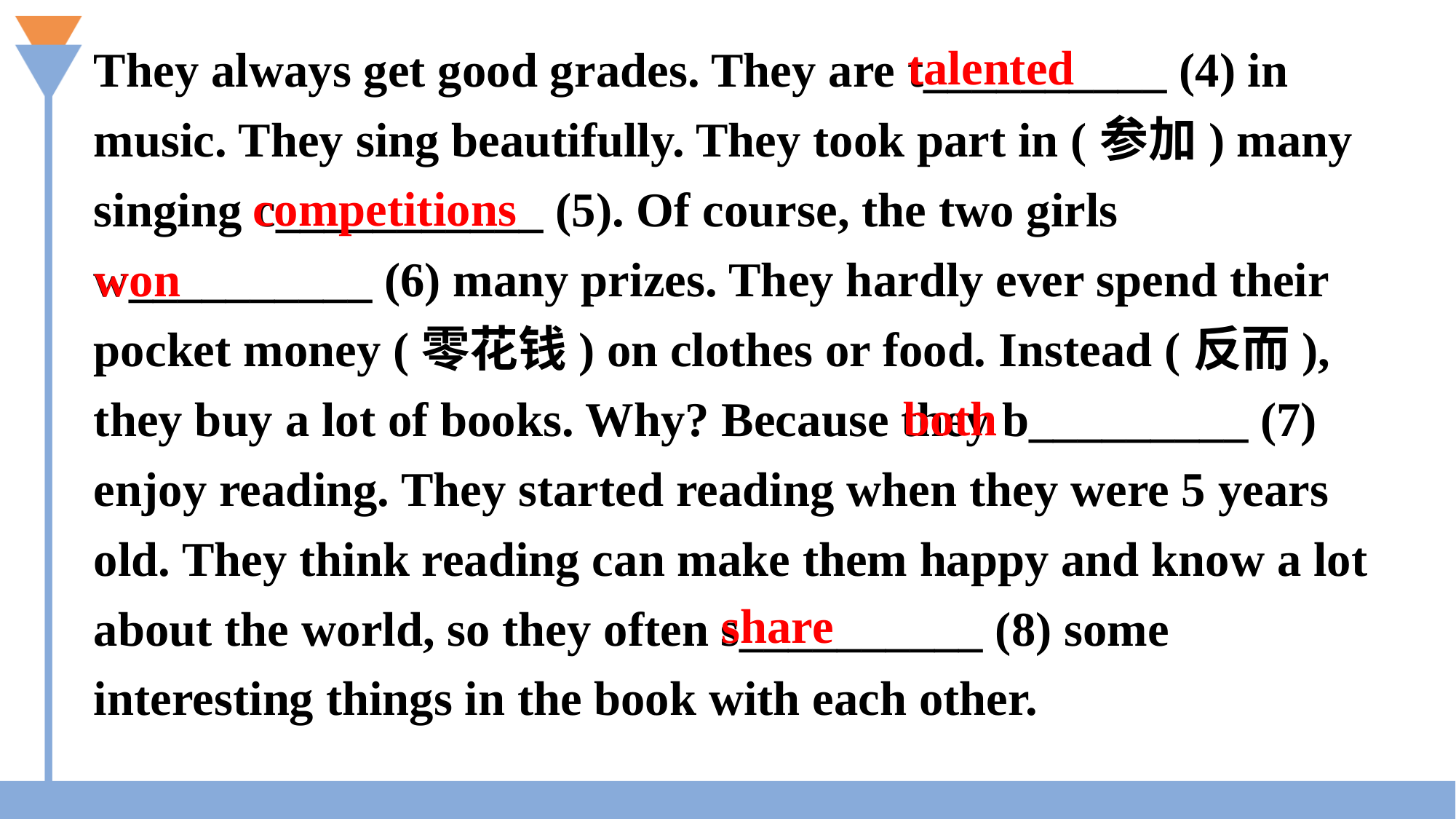

They always get good grades. They are t__________ (4) in music. They sing beautifully. They took part in (参加) many singing c___________ (5). Of course, the two girls w__________ (6) many prizes. They hardly ever spend their pocket money (零花钱) on clothes or food. Instead (反而), they buy a lot of books. Why? Because they b_________ (7) enjoy reading. They started reading when they were 5 years old. They think reading can make them happy and know a lot about the world, so they often s__________ (8) some interesting things in the book with each other.
talented
competitions
won
both
share